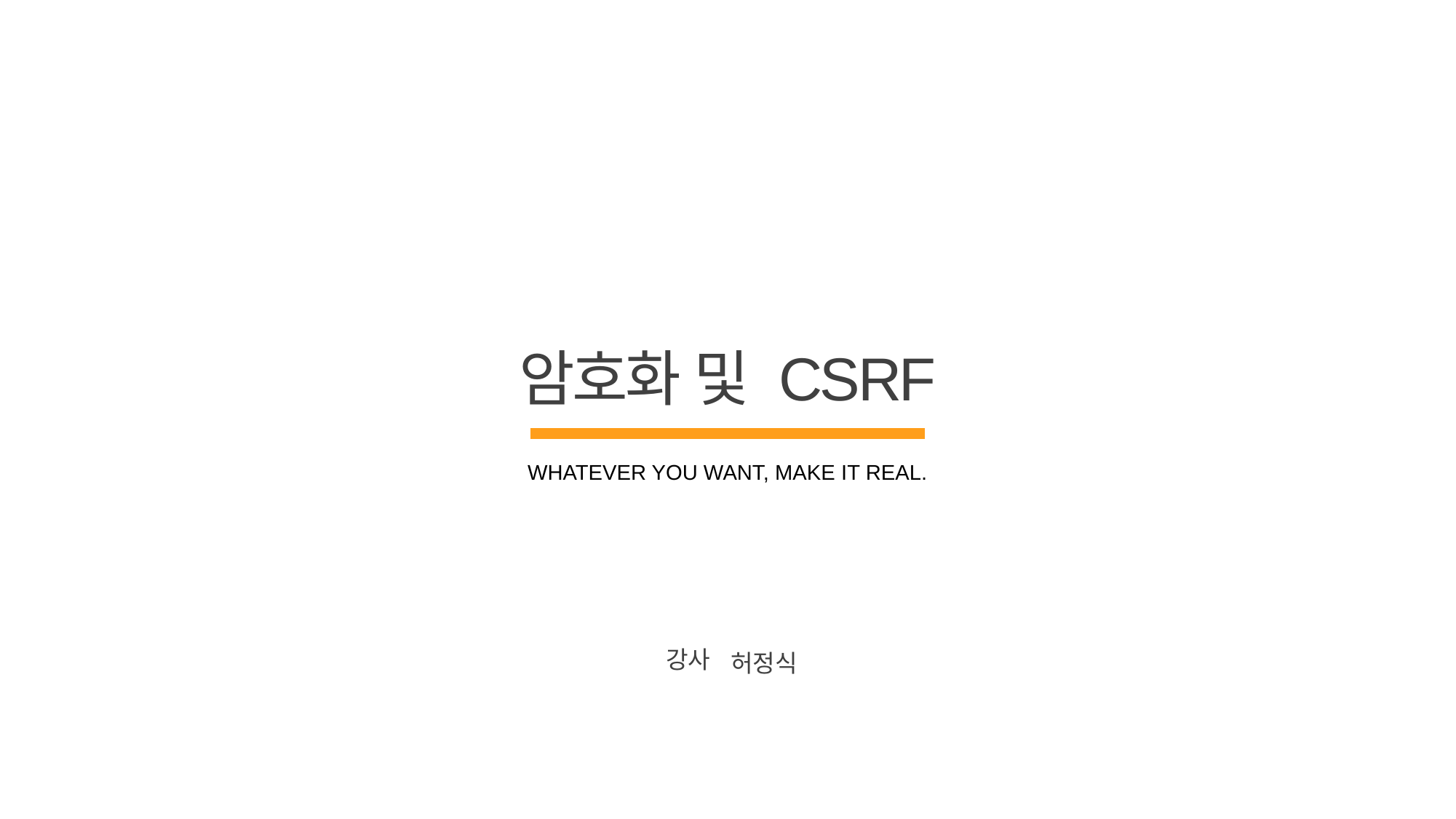

암호화 및 CSRF
WHATEVER YOU WANT, MAKE IT REAL.
허정식
강사